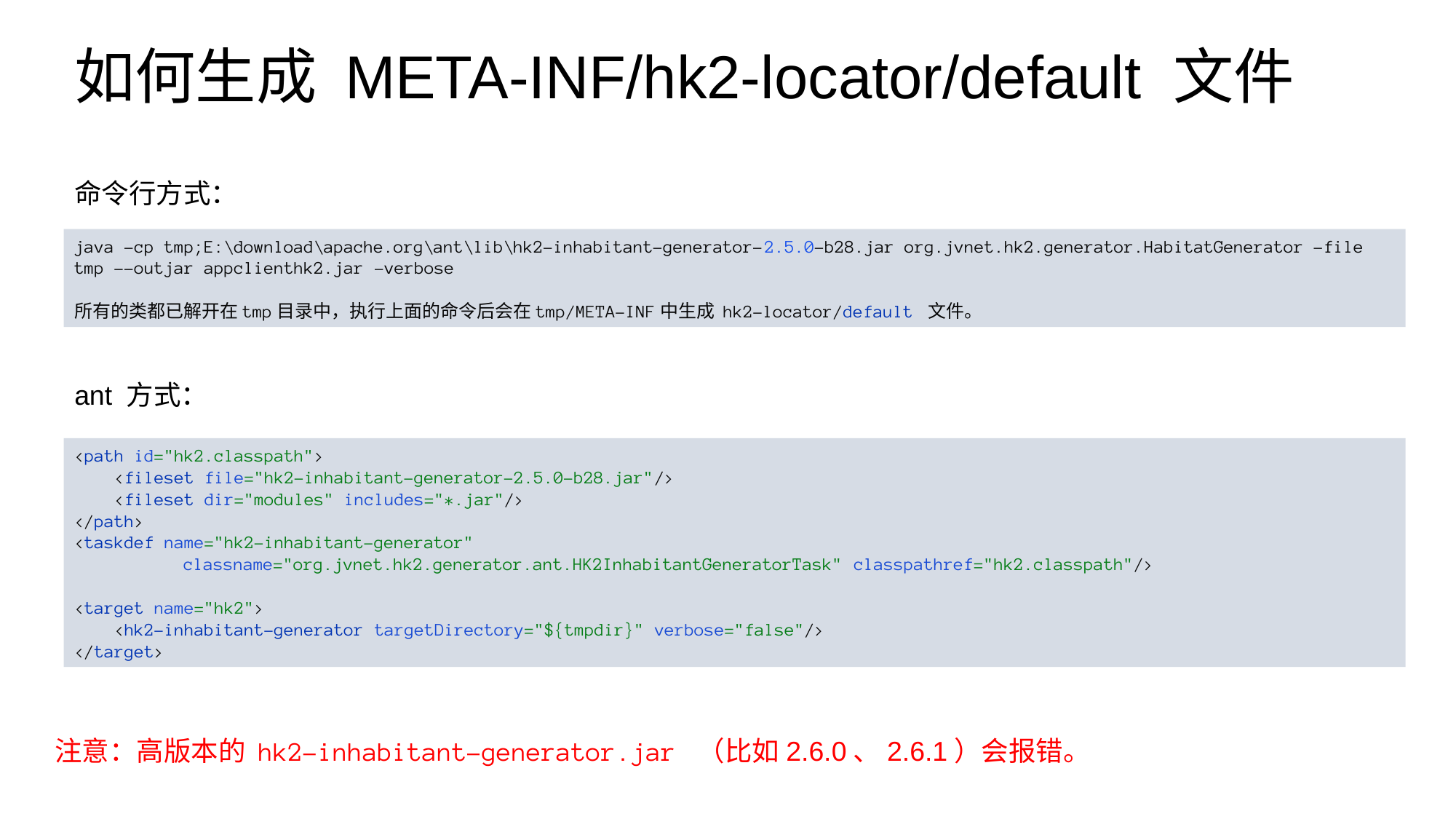

# 如何生成 META-INF/hk2-locator/default 文件
命令行方式：
java -cp tmp;E:\download\apache.org\ant\lib\hk2-inhabitant-generator-2.5.0-b28.jar org.jvnet.hk2.generator.HabitatGenerator -file tmp --outjar appclienthk2.jar –verbose
所有的类都已解开在tmp目录中，执行上面的命令后会在tmp/META-INF中生成 hk2-locator/default 文件。
ant 方式：
<path id="hk2.classpath">
    <fileset file="hk2-inhabitant-generator-2.5.0-b28.jar"/>
    <fileset dir="modules" includes="*.jar"/>
</path>
<taskdef name="hk2-inhabitant-generator"
	classname="org.jvnet.hk2.generator.ant.HK2InhabitantGeneratorTask" classpathref="hk2.classpath"/>
<target name="hk2">
    <hk2-inhabitant-generator targetDirectory="${tmpdir}" verbose="false"/>
</target>
注意：高版本的 hk2-inhabitant-generator.jar （比如2.6.0、2.6.1）会报错。